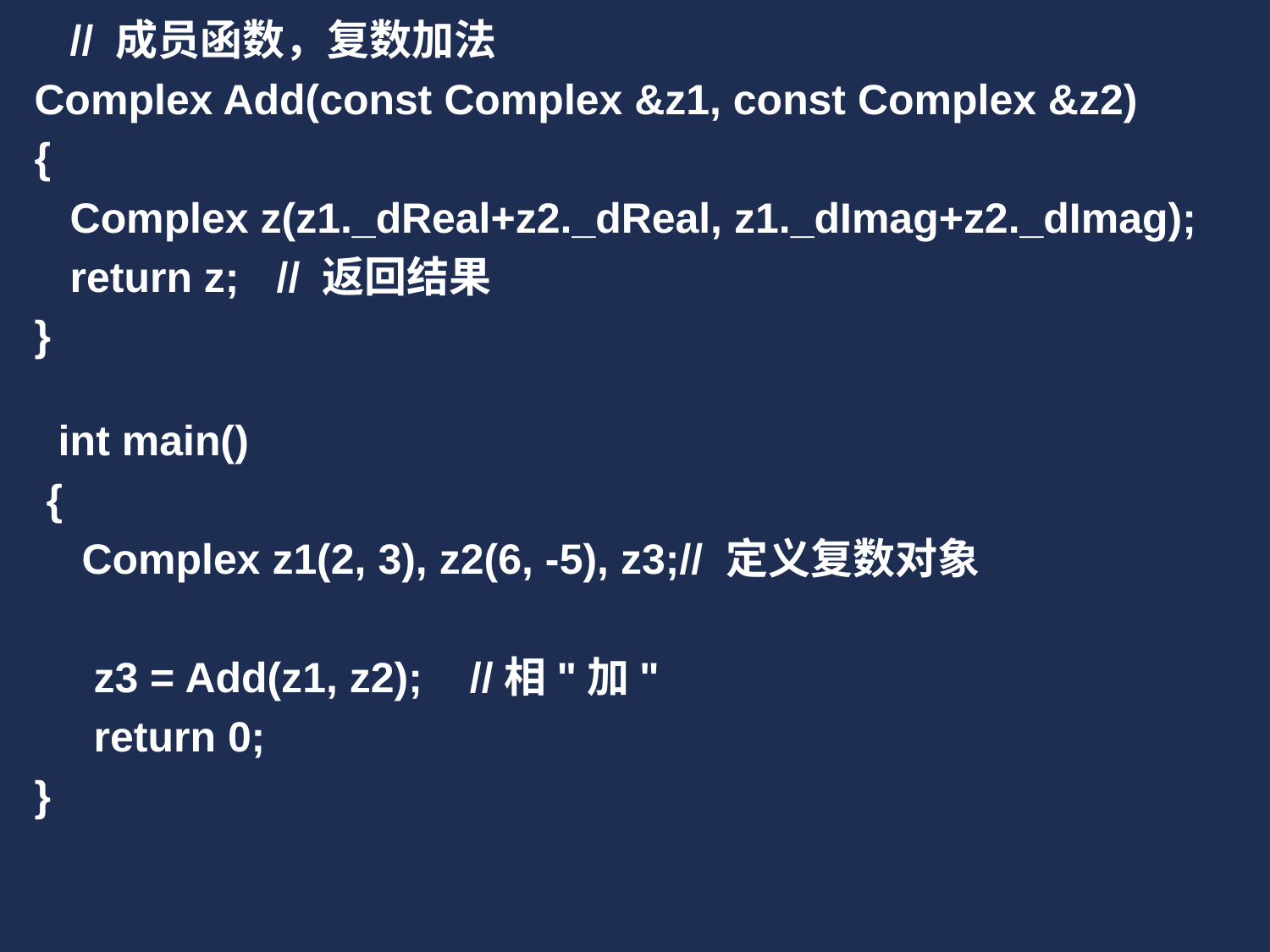

// 成员函数，复数加法
 Complex Add(const Complex &z1, const Complex &z2)
 {
    Complex z(z1._dReal+z2._dReal, z1._dImag+z2._dImag);
    return z;	// 返回结果
 }

   int main()
  {
     Complex z1(2, 3), z2(6, -5), z3;// 定义复数对象

      z3 = Add(z1, z2);    //相"加"
      return 0;
 }